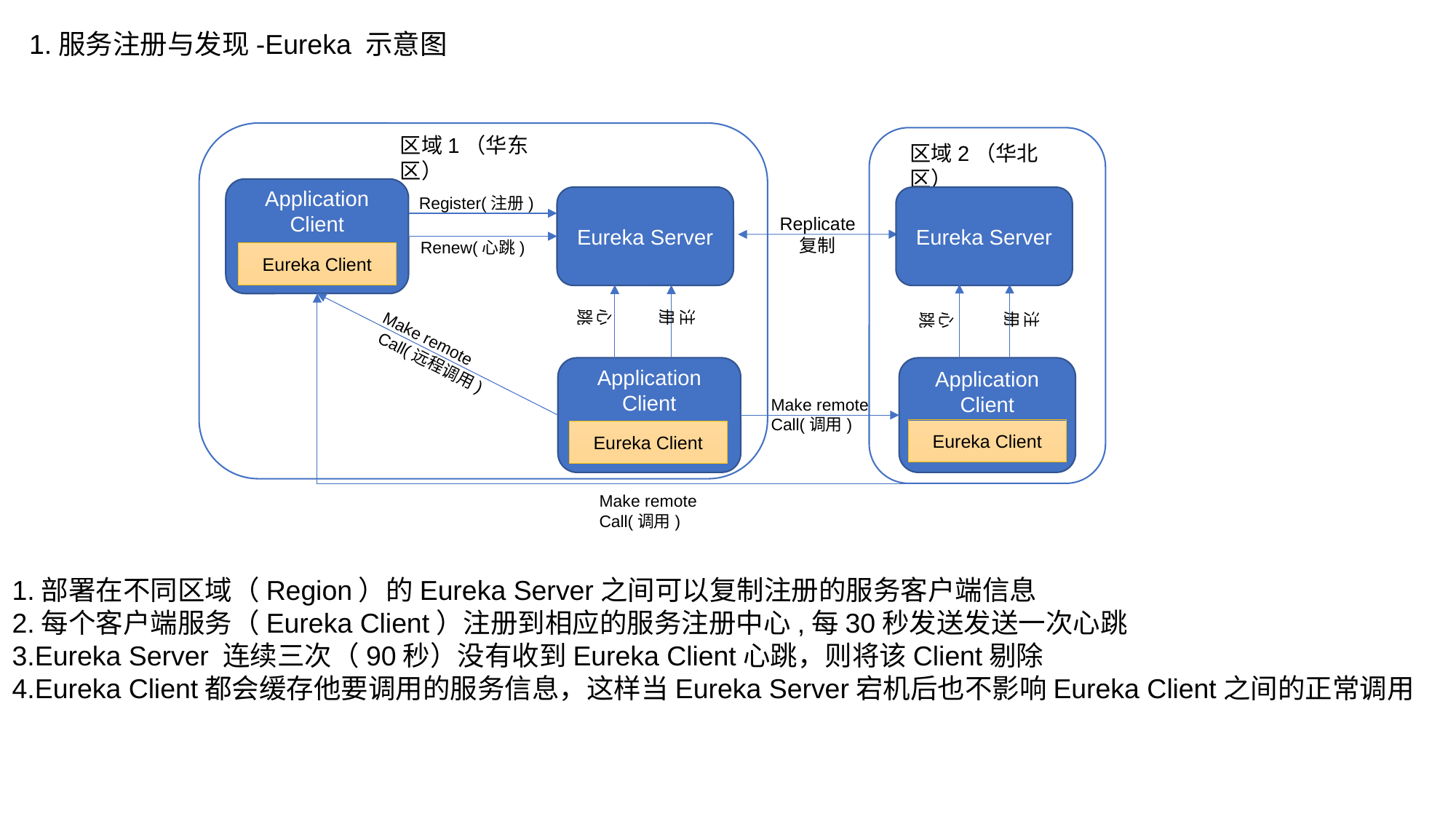

1.服务注册与发现-Eureka 示意图

区域1（华东区）

区域2（华北区）
Eureka Server
Eureka Server
Replicate
复制
Application
Client

Eureka Client
Application
Client

Eureka Client
Application
Client

Eureka Client
Register(注册)
Renew(心跳)
注册
心跳
注册
心跳
Make remote
 Call(远程调用)
Make remote
Call(调用)
Make remote
Call(调用)
1.部署在不同区域（Region）的Eureka Server之间可以复制注册的服务客户端信息
2.每个客户端服务（Eureka Client）注册到相应的服务注册中心,每30秒发送发送一次心跳
3.Eureka Server 连续三次（90秒）没有收到Eureka Client心跳，则将该Client剔除
4.Eureka Client都会缓存他要调用的服务信息，这样当Eureka Server宕机后也不影响Eureka Client之间的正常调用